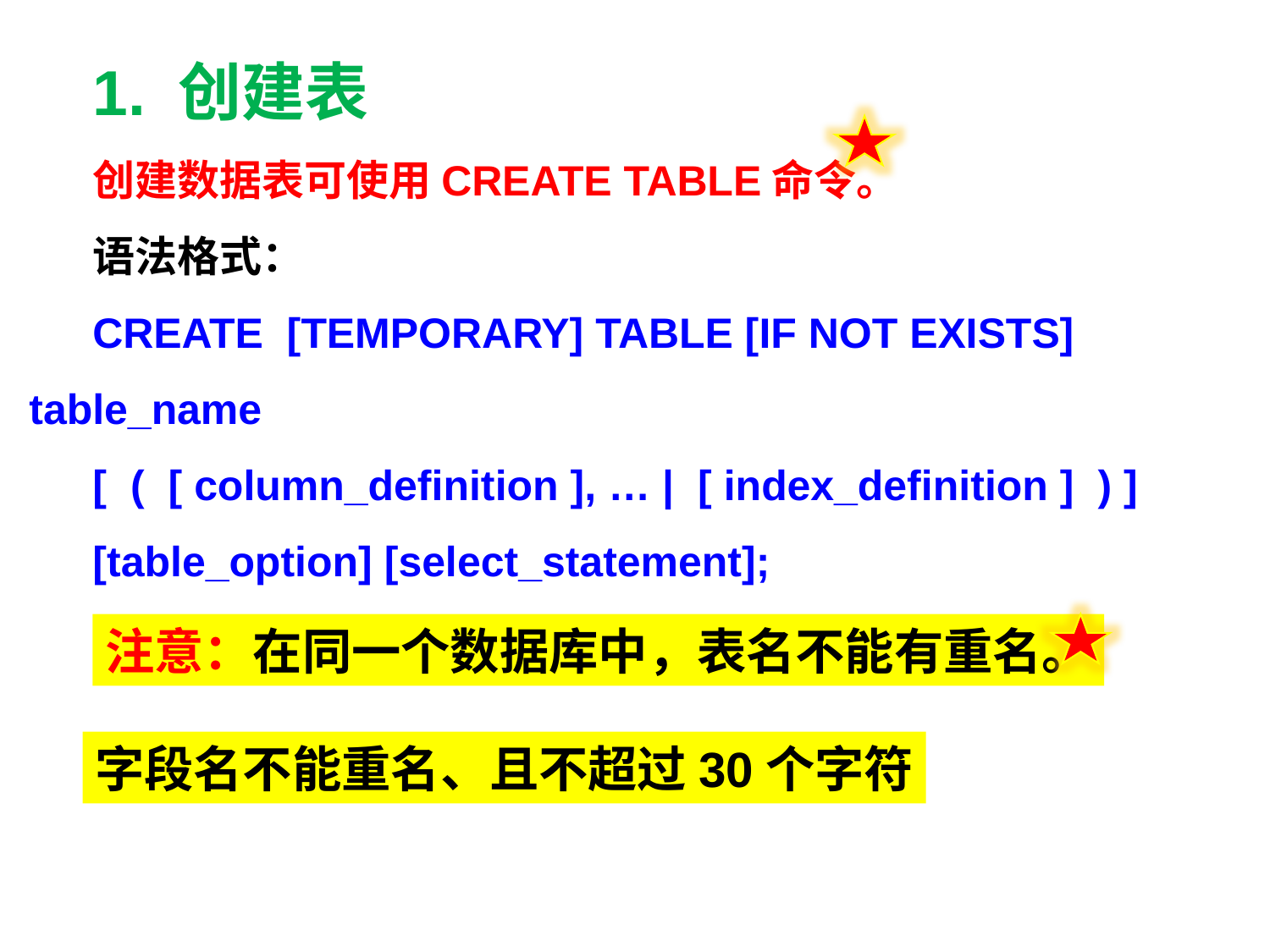

1. 创建表
创建数据表可使用CREATE TABLE命令。
语法格式：
CREATE  [TEMPORARY] TABLE [IF NOT EXISTS] table_name
[  (  [ column_definition ], … |  [ index_definition ]  ) ]
[table_option] [select_statement];

注意：在同一个数据库中，表名不能有重名。

字段名不能重名、且不超过30个字符